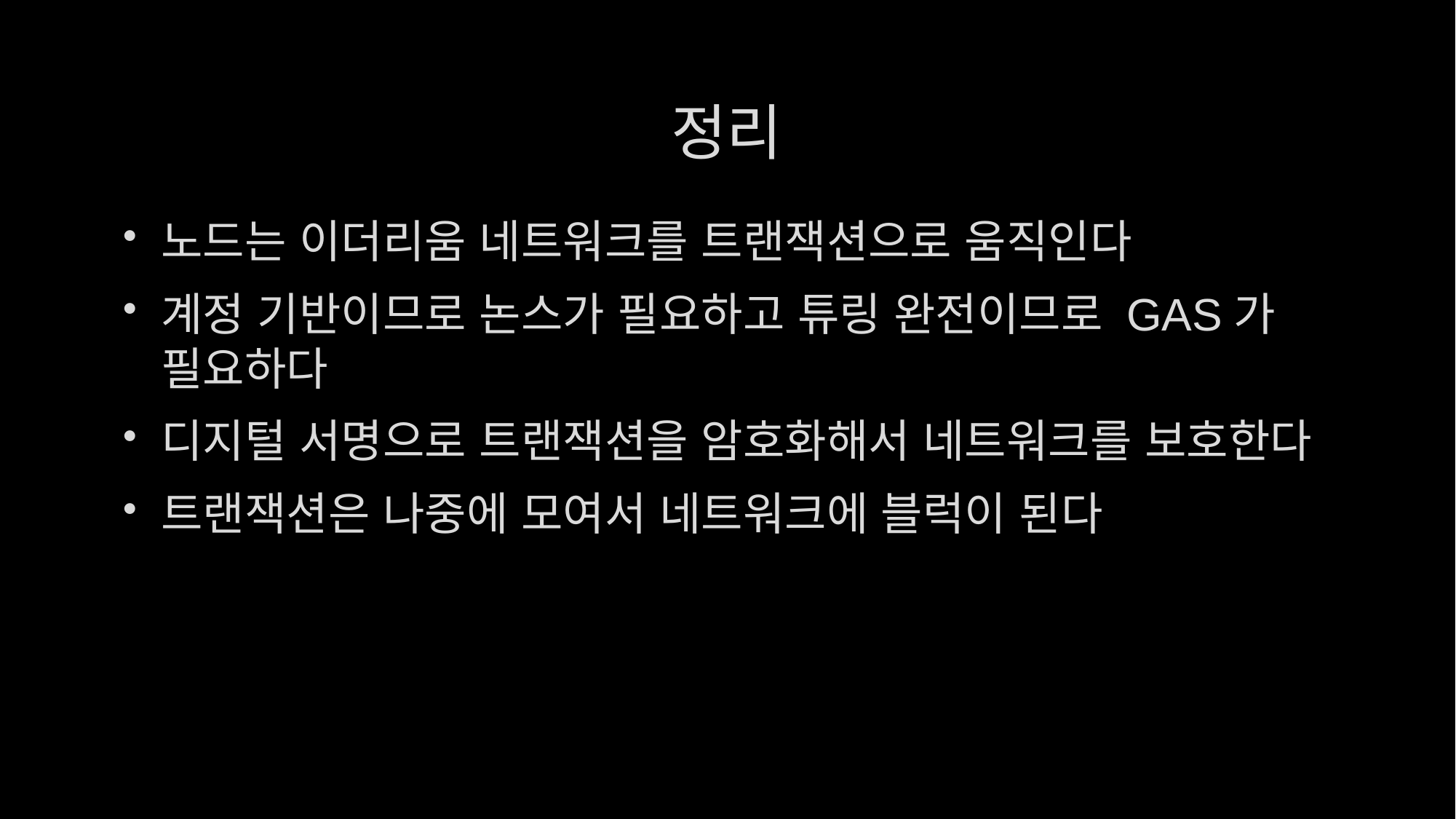

# 정리
노드는 이더리움 네트워크를 트랜잭션으로 움직인다
계정 기반이므로 논스가 필요하고 튜링 완전이므로 GAS가 필요하다
디지털 서명으로 트랜잭션을 암호화해서 네트워크를 보호한다
트랜잭션은 나중에 모여서 네트워크에 블럭이 된다